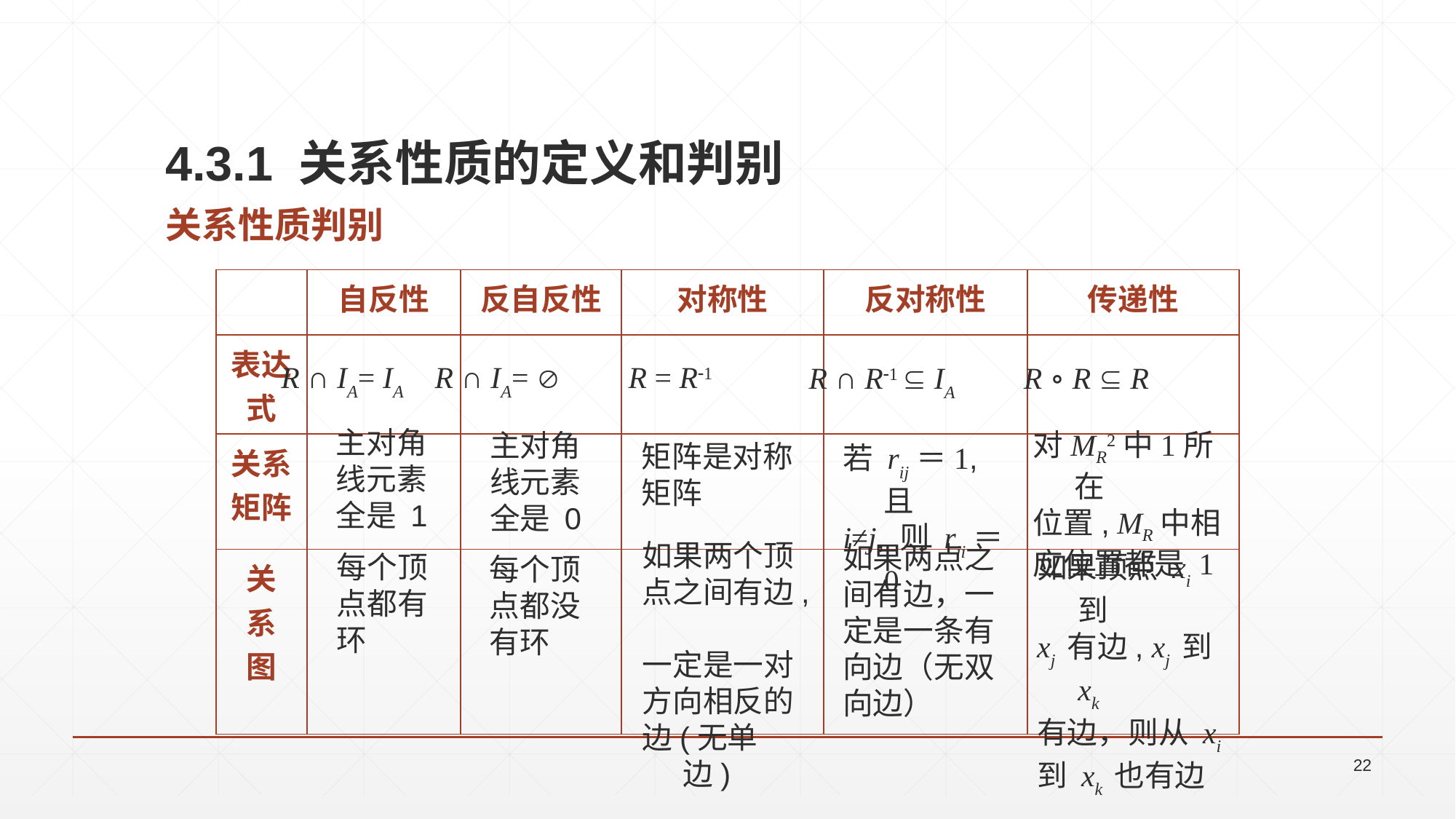

4.3.1 关系性质的定义和判别
关系性质判别
|  | 自反性 | 反自反性 | 对称性 | 反对称性 | 传递性 |
| --- | --- | --- | --- | --- | --- |
| 表达 式 |  |  |  |  |  |
| 关系 矩阵 |  |  |  |  |  |
| 关 系 图 |  |  |  |  |  |
R ∩ IA= ∅
R ∩ IA= IA
R = R−1
R ∩ R−1 ⊆ IA
R ∘ R ⊆ R
主对角
线元素
全是 1
对MR2中1所在
位置, MR中相
应位置都是 1
主对角
线元素
全是 0
矩阵是对称
矩阵
若 rij＝1, 且
i≠j, 则 rji＝0
如果两个顶
点之间有边,
一定是一对
方向相反的
边(无单边)
如果两点之
间有边，一
定是一条有
向边（无双
向边）
每个顶
点都有
环
如果顶点 xi 到
xj 有边, xj 到 xk
有边，则从 xi到 xk 也有边
每个顶
点都没
有环
22